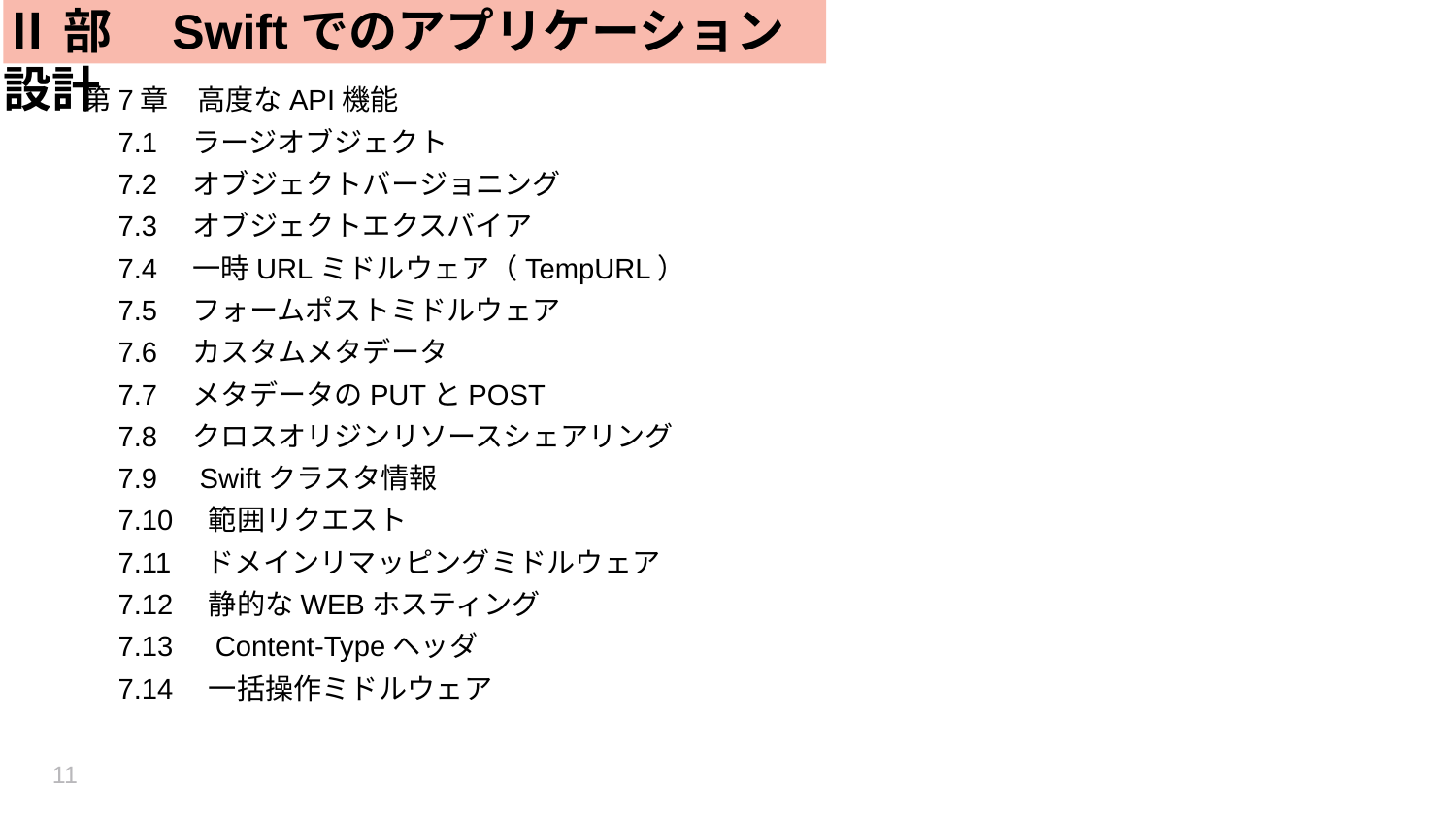

# Ⅱ部　Swiftでのアプリケーション設計

　第7章　高度なAPI機能
　　7.1　ラージオブジェクト
　　7.2　オブジェクトバージョニング
　　7.3　オブジェクトエクスバイア
　　7.4　一時URLミドルウェア（TempURL）
　　7.5　フォームポストミドルウェア
　　7.6　カスタムメタデータ
　　7.7　メタデータのPUTとPOST
　　7.8　クロスオリジンリソースシェアリング
　　7.9　Swiftクラスタ情報
　　7.10　範囲リクエスト
　　7.11　ドメインリマッピングミドルウェア
　　7.12　静的なWEBホスティング
　　7.13　Content-Typeヘッダ
　　7.14　一括操作ミドルウェア